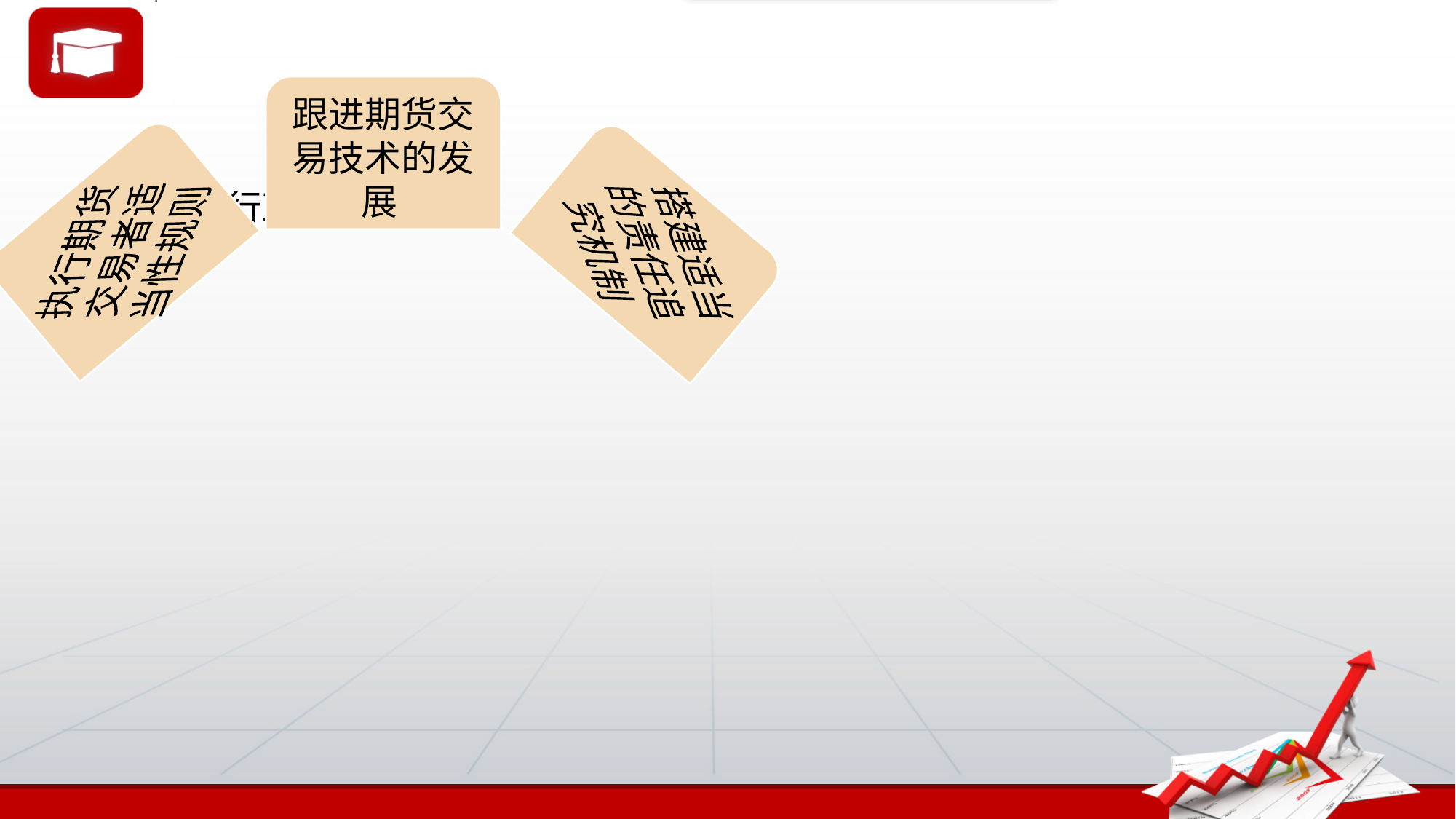

二、行政监管的理念

执行期货交易者适当性规则
跟进期货交易技术的发展
搭建适当的责任追究机制